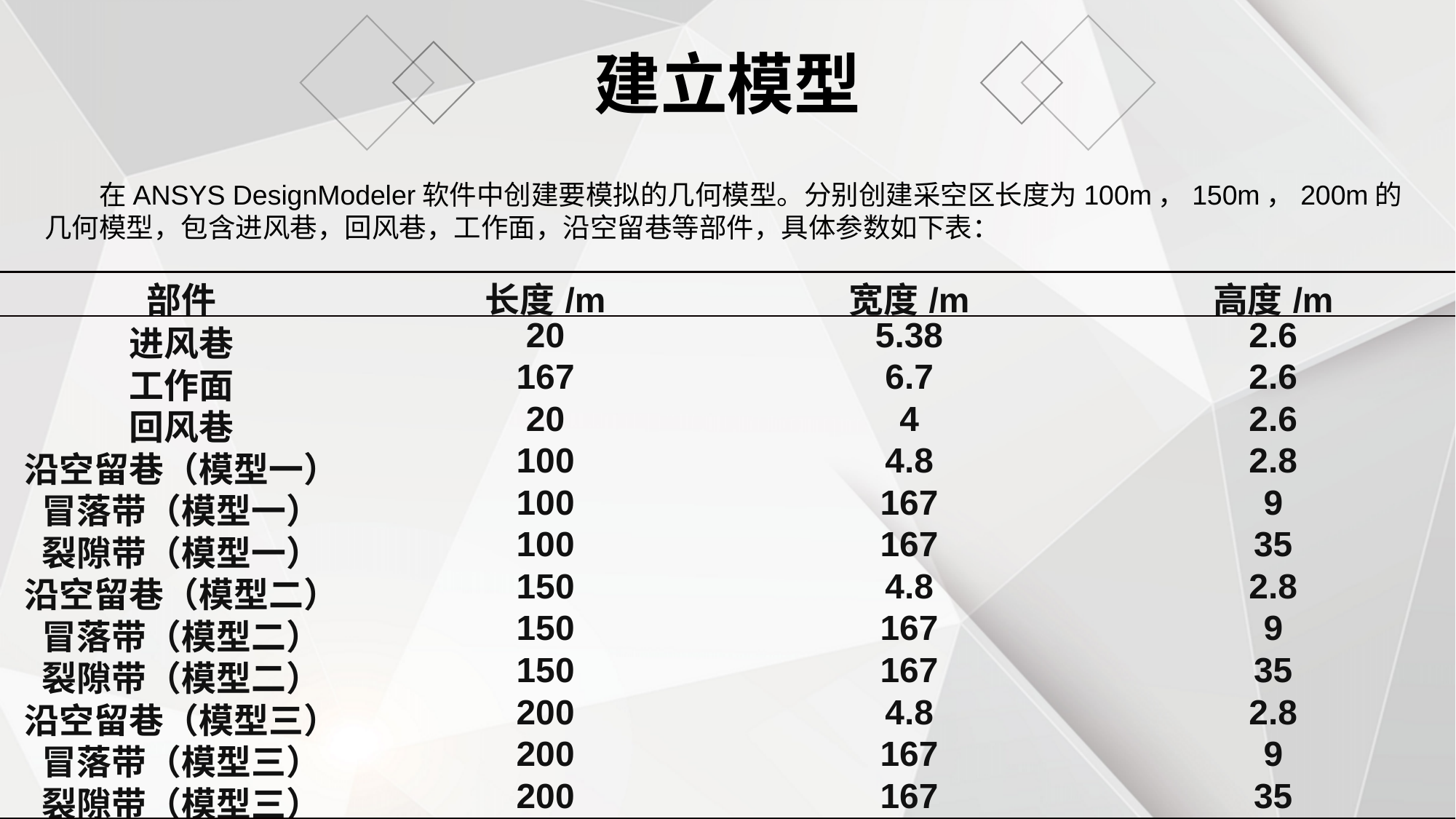

建立模型
在ANSYS DesignModeler软件中创建要模拟的几何模型。分别创建采空区长度为100m，150m，200m的几何模型，包含进风巷，回风巷，工作面，沿空留巷等部件，具体参数如下表：
| 部件 | 长度/m | 宽度/m | 高度/m |
| --- | --- | --- | --- |
| 进风巷 | 20 | 5.38 | 2.6 |
| 工作面 | 167 | 6.7 | 2.6 |
| 回风巷 | 20 | 4 | 2.6 |
| 沿空留巷（模型一） | 100 | 4.8 | 2.8 |
| 冒落带（模型一） | 100 | 167 | 9 |
| 裂隙带（模型一） | 100 | 167 | 35 |
| 沿空留巷（模型二） | 150 | 4.8 | 2.8 |
| 冒落带（模型二） | 150 | 167 | 9 |
| 裂隙带（模型二） | 150 | 167 | 35 |
| 沿空留巷（模型三） | 200 | 4.8 | 2.8 |
| 冒落带（模型三） | 200 | 167 | 9 |
| 裂隙带（模型三） | 200 | 167 | 35 |